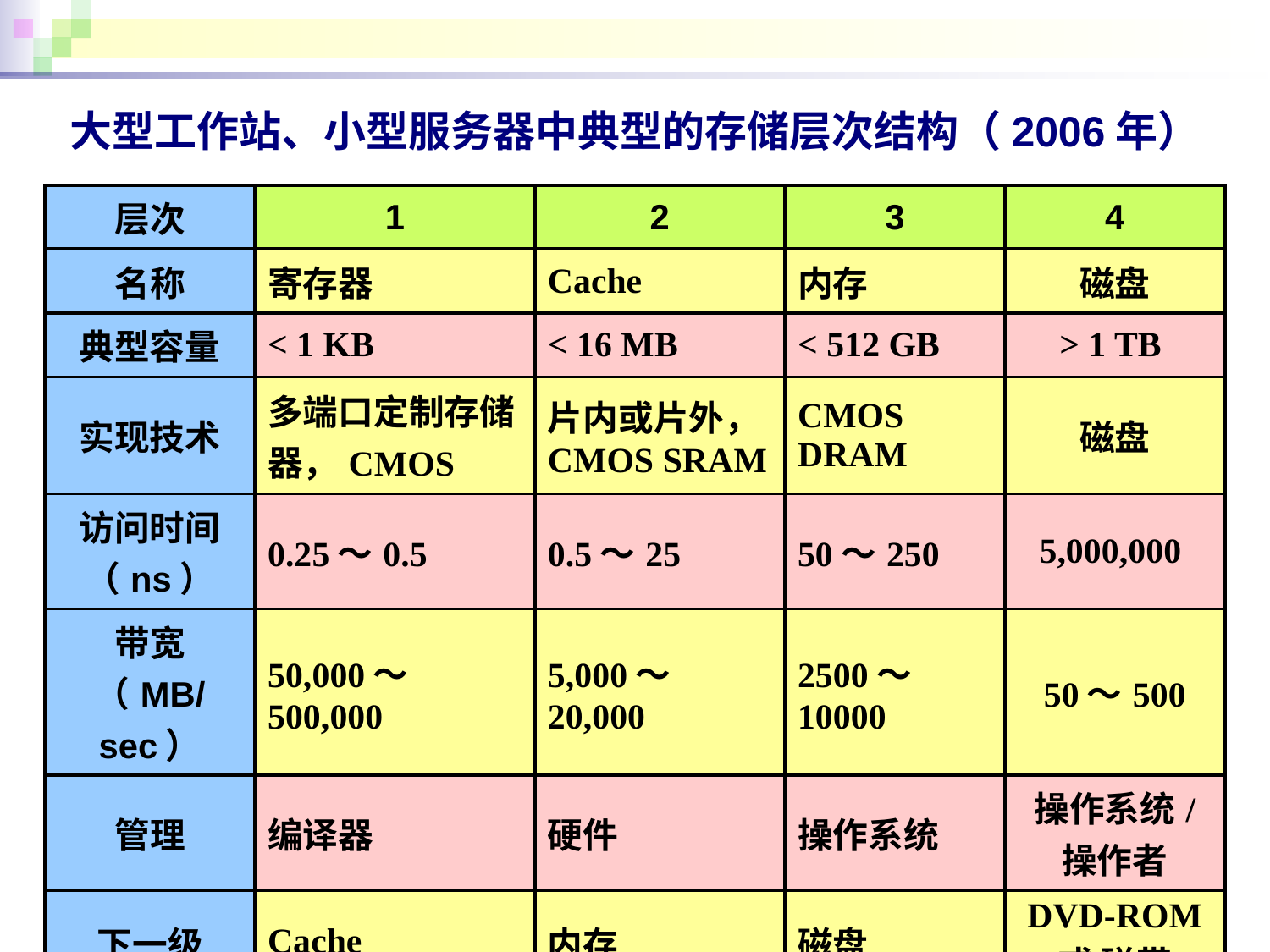

#
大型工作站、小型服务器中典型的存储层次结构（2006年）
| 层次 | 1 | 2 | 3 | 4 |
| --- | --- | --- | --- | --- |
| 名称 | 寄存器 | Cache | 内存 | 磁盘 |
| 典型容量 | < 1 KB | < 16 MB | < 512 GB | > 1 TB |
| 实现技术 | 多端口定制存储器，CMOS | 片内或片外，CMOS SRAM | CMOS DRAM | 磁盘 |
| 访问时间（ns） | 0.25～0.5 | 0.5～25 | 50～250 | 5,000,000 |
| 带宽（MB/sec） | 50,000～500,000 | 5,000～20,000 | 2500～10000 | 50～500 |
| 管理 | 编译器 | 硬件 | 操作系统 | 操作系统/ 操作者 |
| 下一级 | Cache | 内存 | 磁盘 | DVD-ROM 或 磁带 |
10